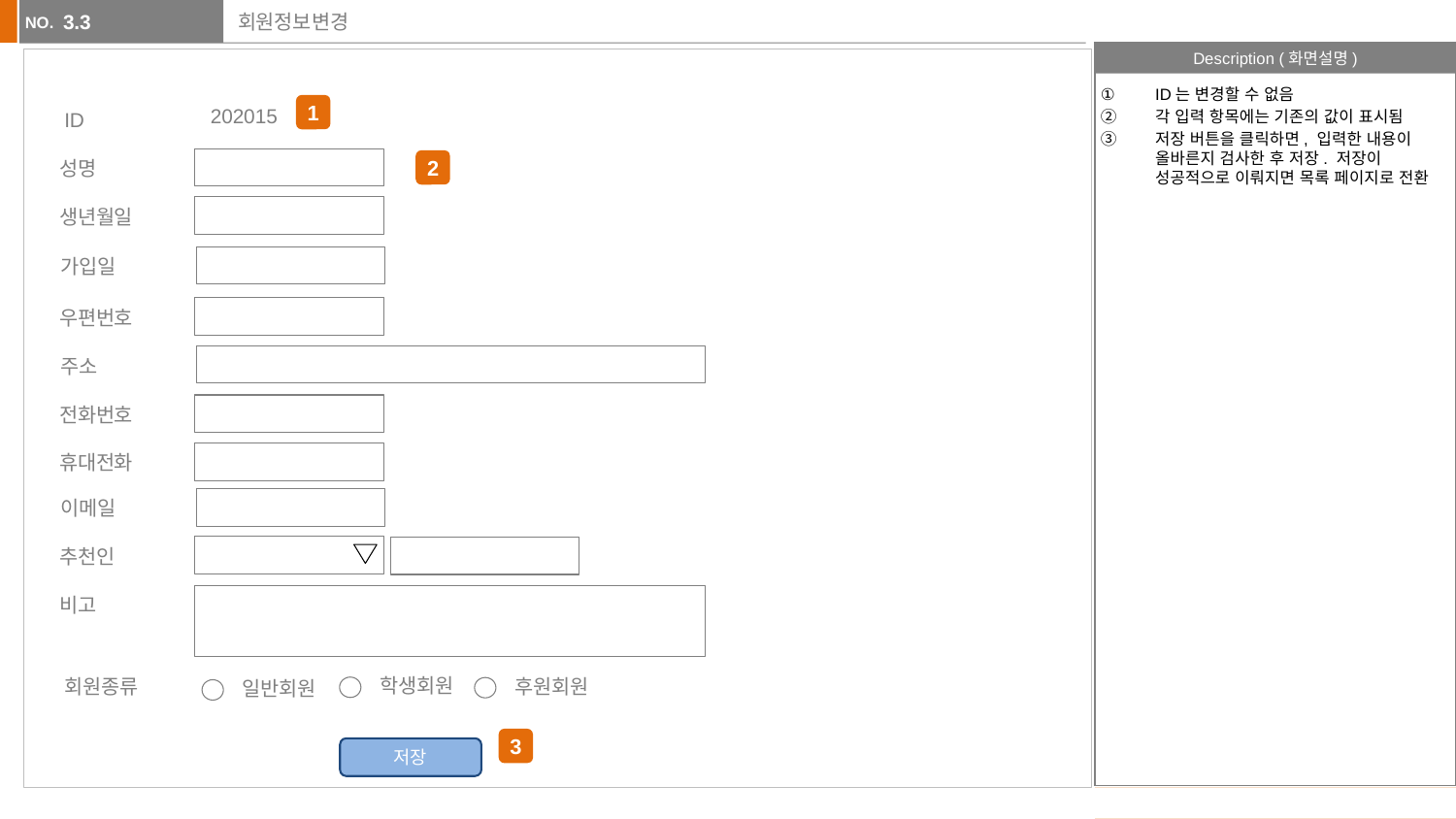

3.3
# 회원정보변경

ID는 변경할 수 없음
각 입력 항목에는 기존의 값이 표시됨
저장 버튼을 클릭하면, 입력한 내용이 올바른지 검사한 후 저장. 저장이 성공적으로 이뤄지면 목록 페이지로 전환
1
202015
ID

성명
2

생년월일

가입일

우편번호

주소

전화번호

휴대전화

이메일

추천인

비고
학생회원
회원종류
후원회원
일반회원

공지사항
3
저장